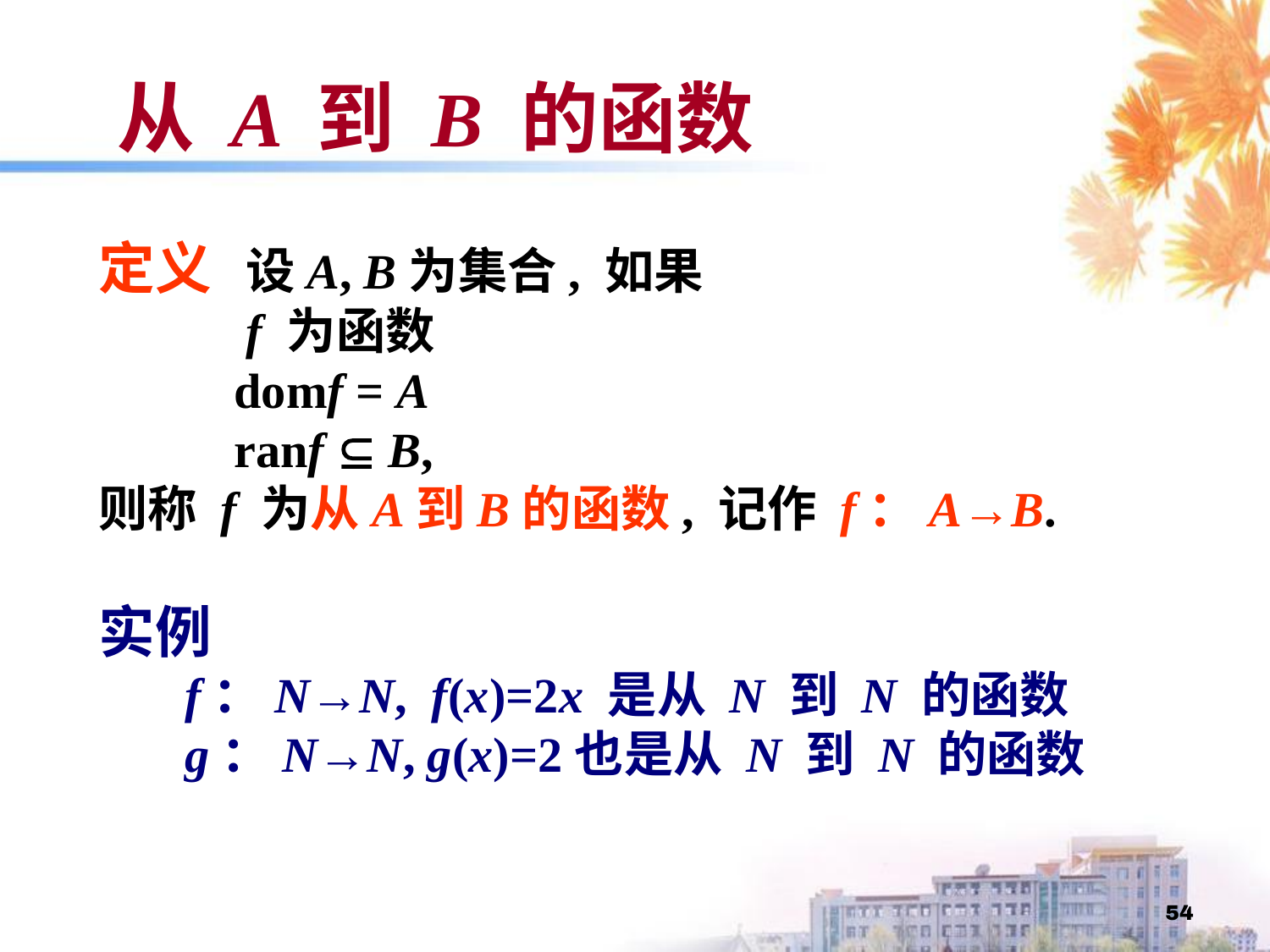

# 从 A 到 B 的函数
定义   设A, B为集合, 如果
            f 为函数
           domf = A
           ranf ⊆ B,
则称 f 为从A到B的函数, 记作 f：A→B.

实例
       f：N→N,  f(x)=2x 是从 N 到 N 的函数
       g：N→N, g(x)=2也是从 N 到 N 的函数
54